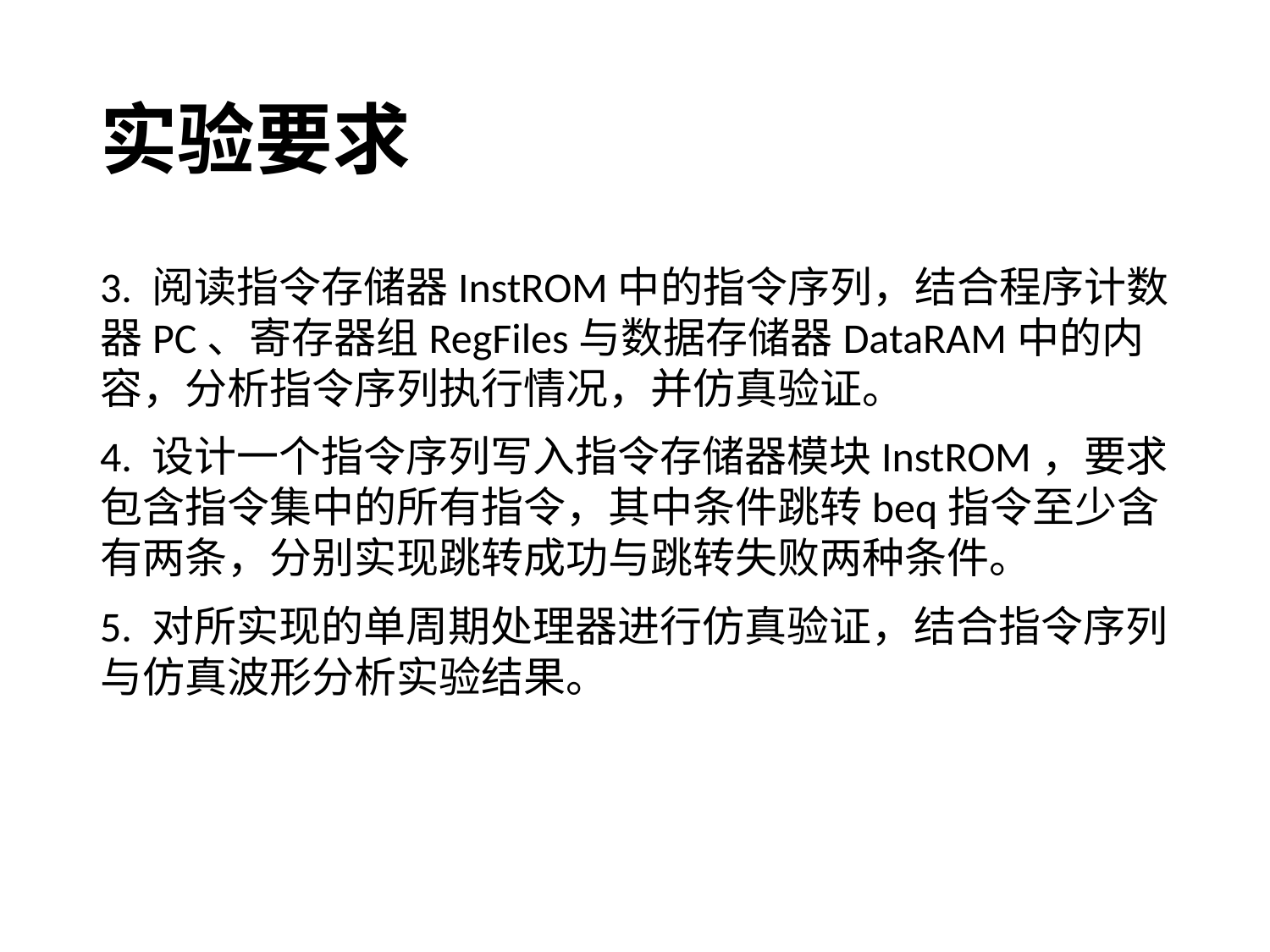

# 实验要求
3. 阅读指令存储器InstROM中的指令序列，结合程序计数器PC、寄存器组RegFiles与数据存储器DataRAM中的内容，分析指令序列执行情况，并仿真验证。
4. 设计一个指令序列写入指令存储器模块InstROM，要求包含指令集中的所有指令，其中条件跳转beq指令至少含有两条，分别实现跳转成功与跳转失败两种条件。
5. 对所实现的单周期处理器进行仿真验证，结合指令序列与仿真波形分析实验结果。